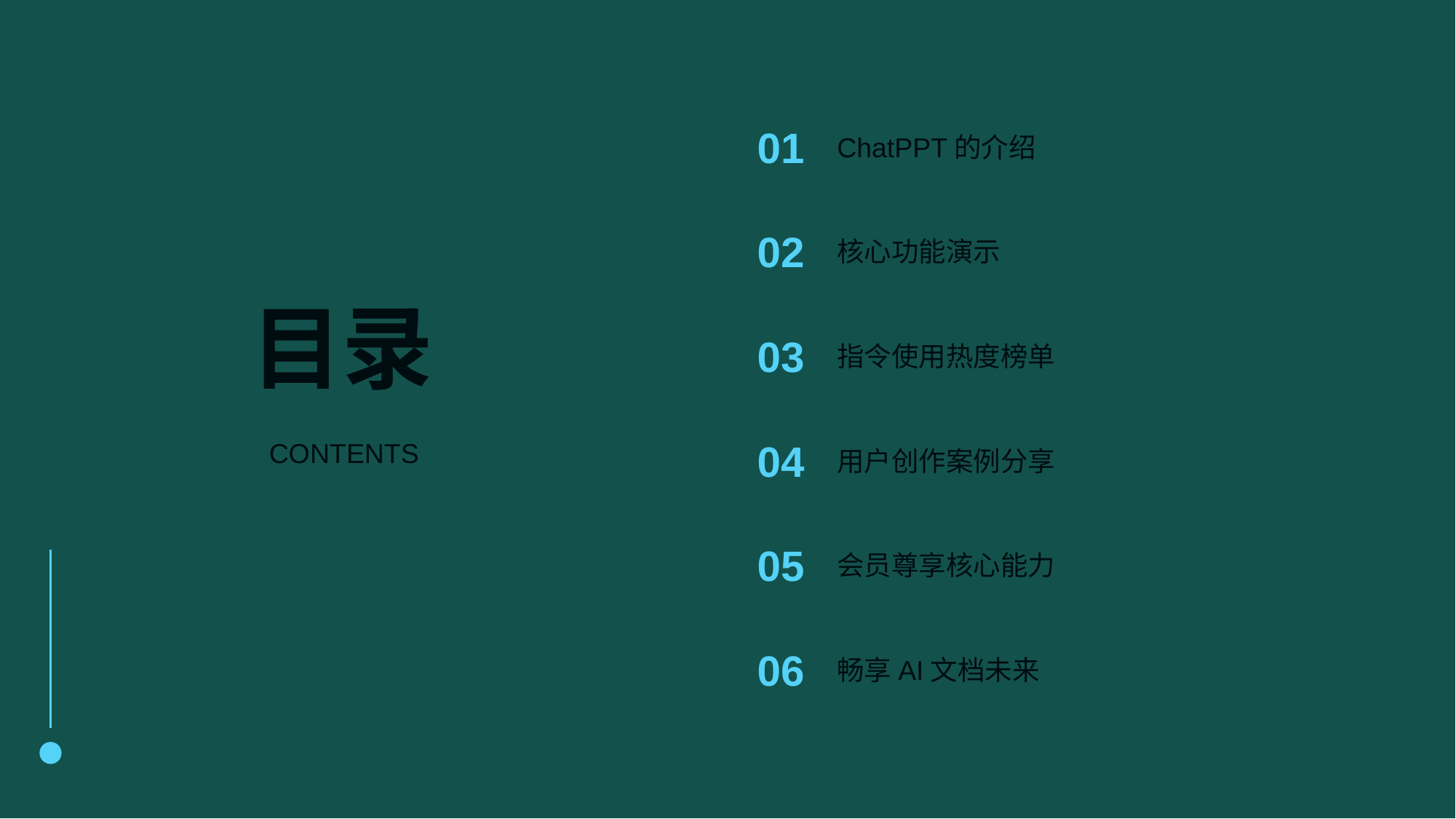

ChatPPT的介绍
01
核心功能演示
02
目录
指令使用热度榜单
03
用户创作案例分享
04
CONTENTS
会员尊享核心能力
05
畅享AI文档未来
06